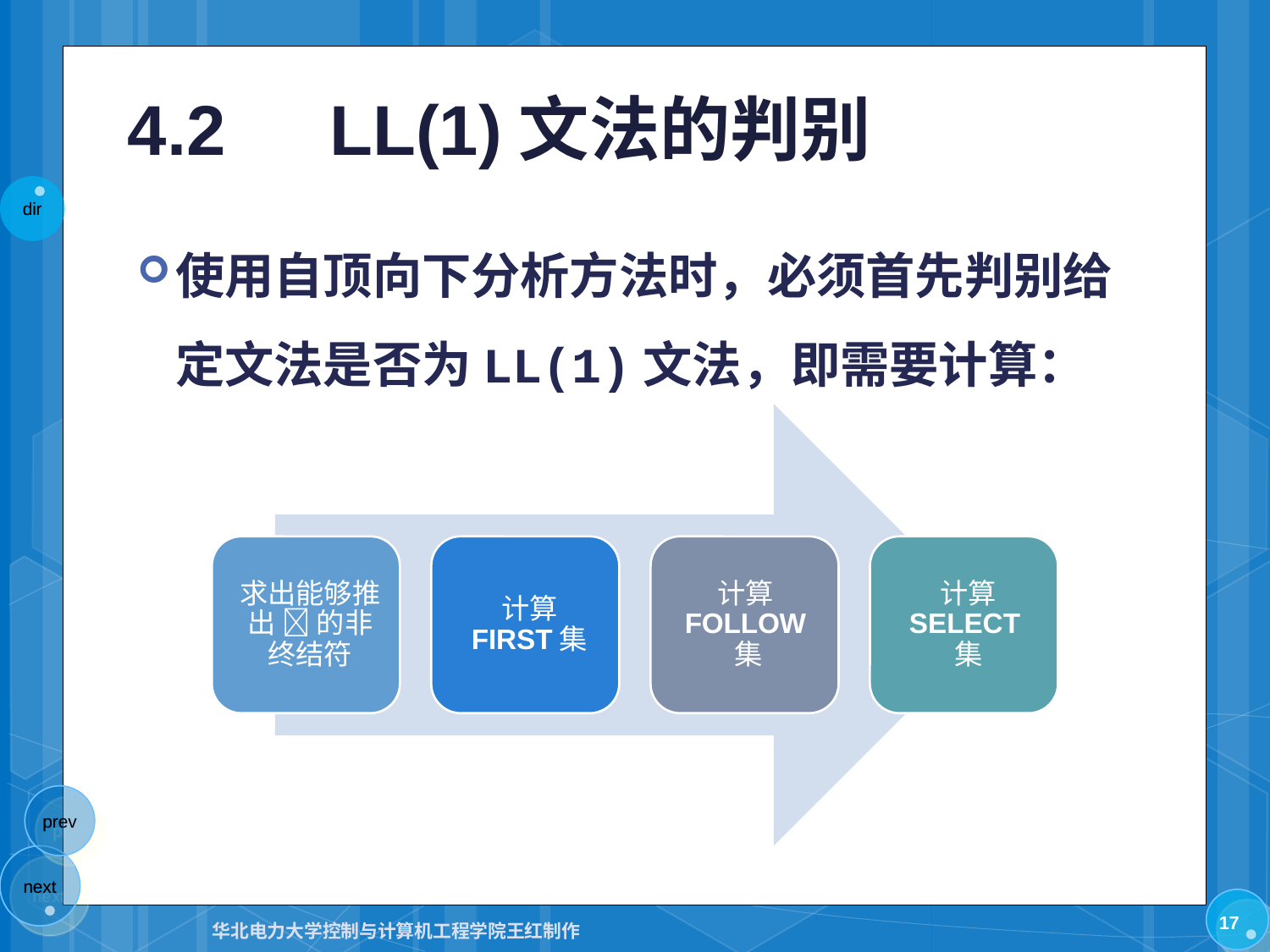

# 4.2　LL(1)文法的判别
使用自顶向下分析方法时，必须首先判别给定文法是否为LL(1)文法，即需要计算：
求出能够推出 ε 的非终结符
计算
FIRST集
计算FOLLOW集
计算
SELECT集
17
华北电力大学控制与计算机工程学院王红制作